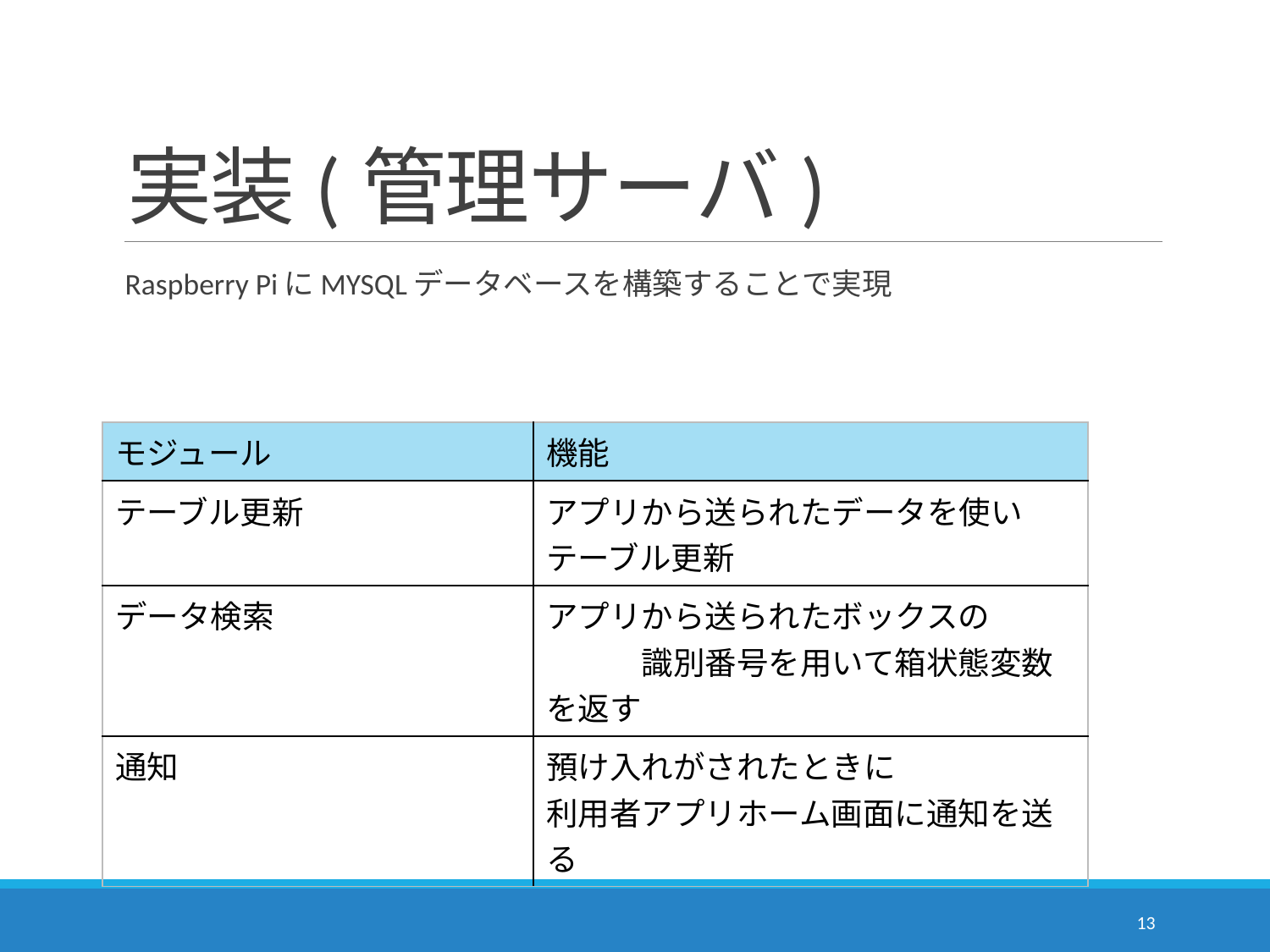

# 実装(管理サーバ)
Raspberry PiにMYSQLデータベースを構築することで実現
| モジュール | 機能 |
| --- | --- |
| テーブル更新 | アプリから送られたデータを使い テーブル更新 |
| データ検索 | アプリから送られたボックスの　　　　　識別番号を用いて箱状態変数を返す |
| 通知 | 預け入れがされたときに 利用者アプリホーム画面に通知を送る |
13